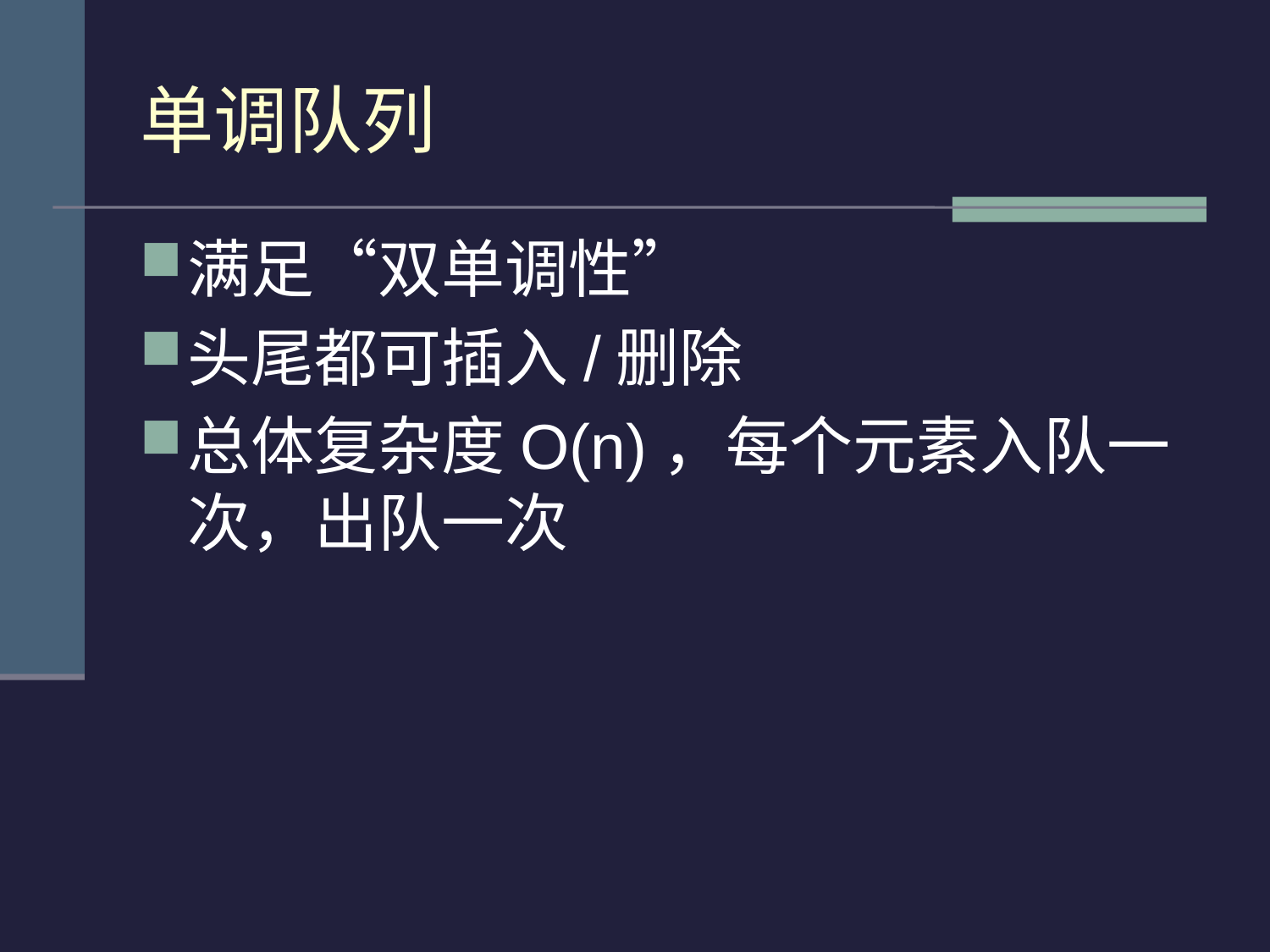

# 单调队列
满足“双单调性”
头尾都可插入/删除
总体复杂度O(n)，每个元素入队一次，出队一次